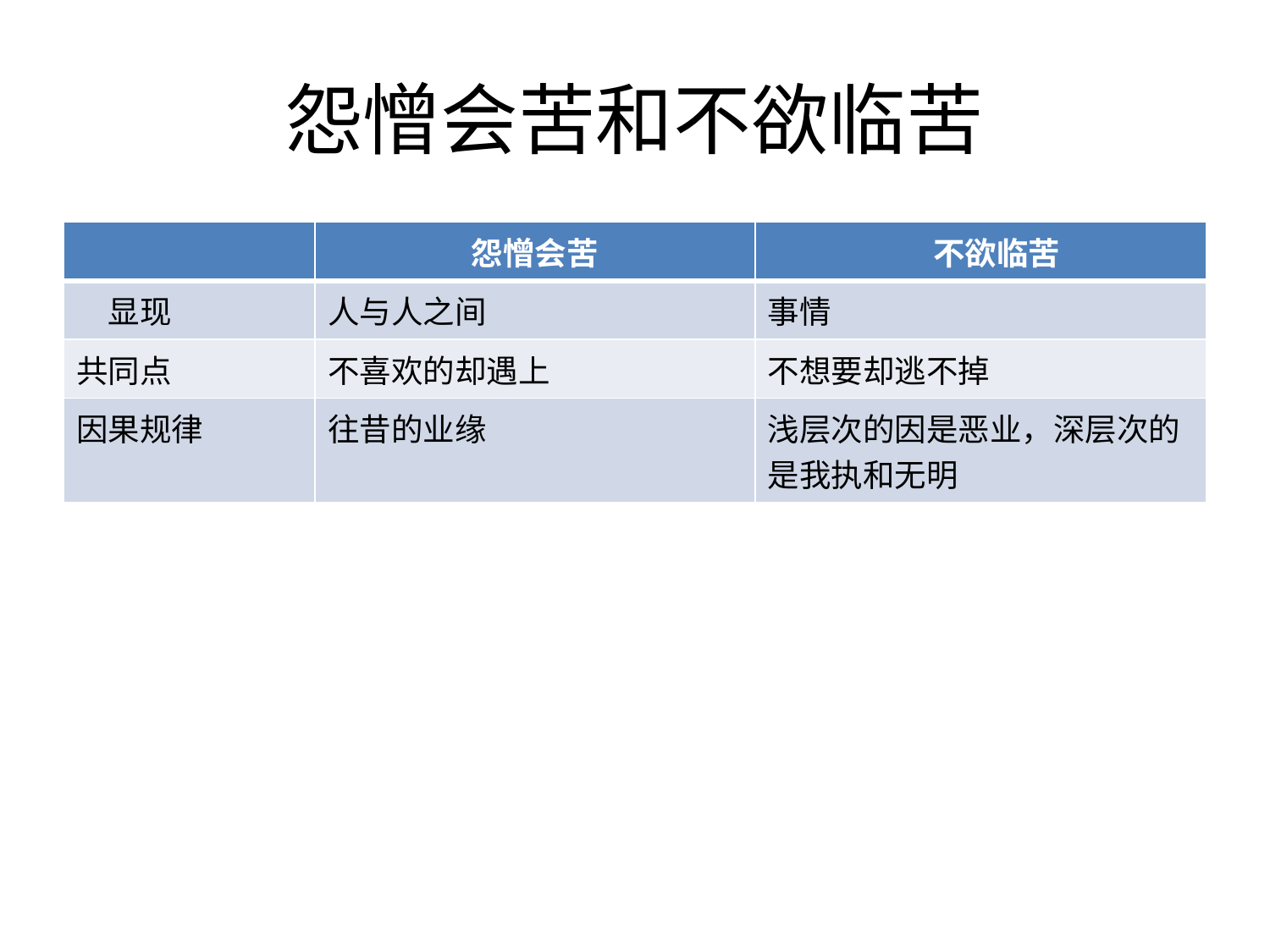

# 怨憎会苦和不欲临苦
|  | 怨憎会苦 | 不欲临苦 |
| --- | --- | --- |
| 显现 | 人与人之间 | 事情 |
| 共同点 | 不喜欢的却遇上 | 不想要却逃不掉 |
| 因果规律 | 往昔的业缘 | 浅层次的因是恶业，深层次的是我执和无明 |